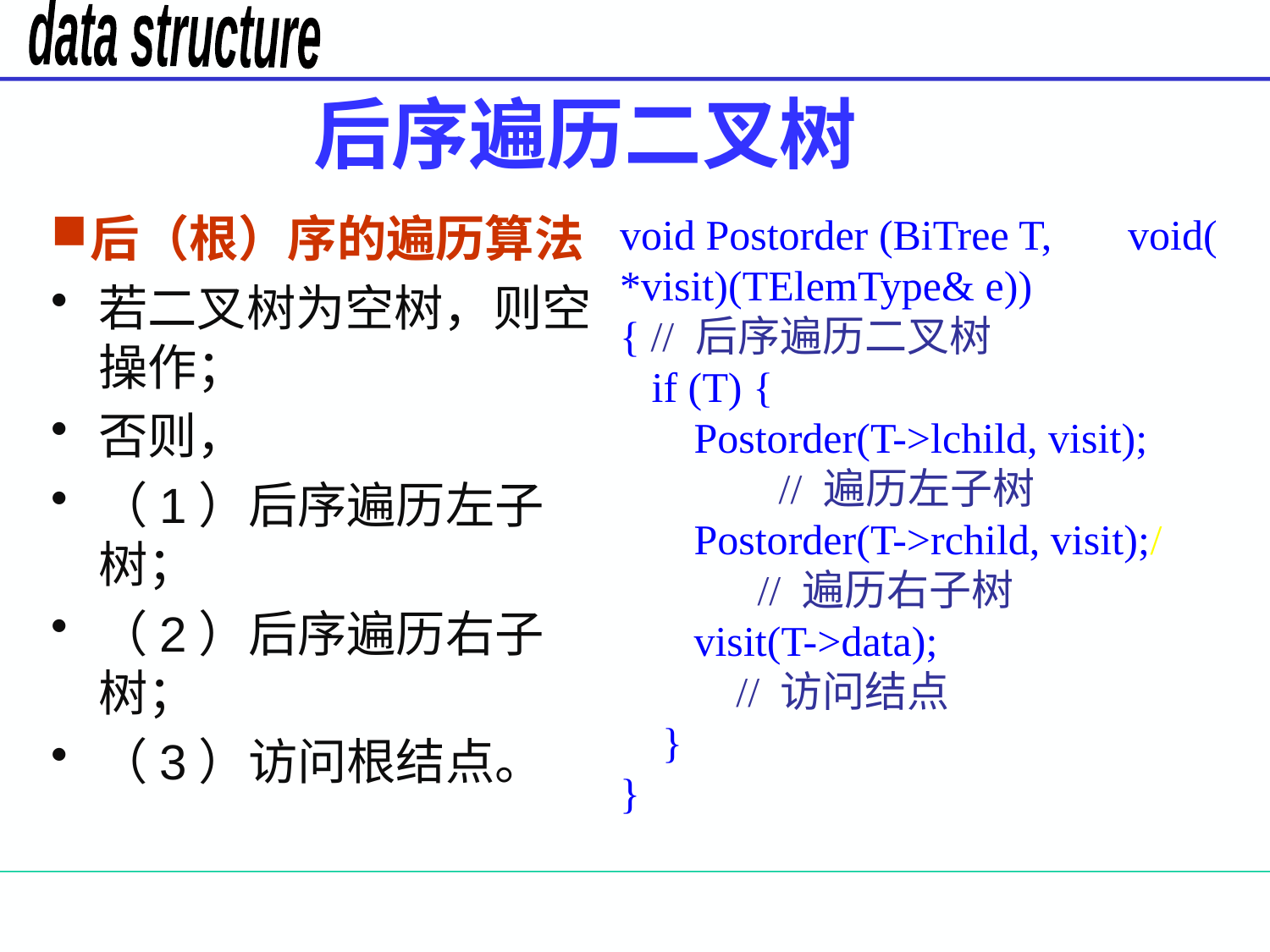

# 后序遍历二叉树
后（根）序的遍历算法
若二叉树为空树，则空操作；
否则，
（1）后序遍历左子树；
（2）后序遍历右子树；
（3）访问根结点。

void Postorder (BiTree T,  	void( *visit)(TElemType& e))
{ // 后序遍历二叉树
   if (T) {
       Postorder(T->lchild, visit);
               // 遍历左子树
       Postorder(T->rchild, visit);/
             // 遍历右子树
       visit(T->data);
           // 访问结点
    }
}